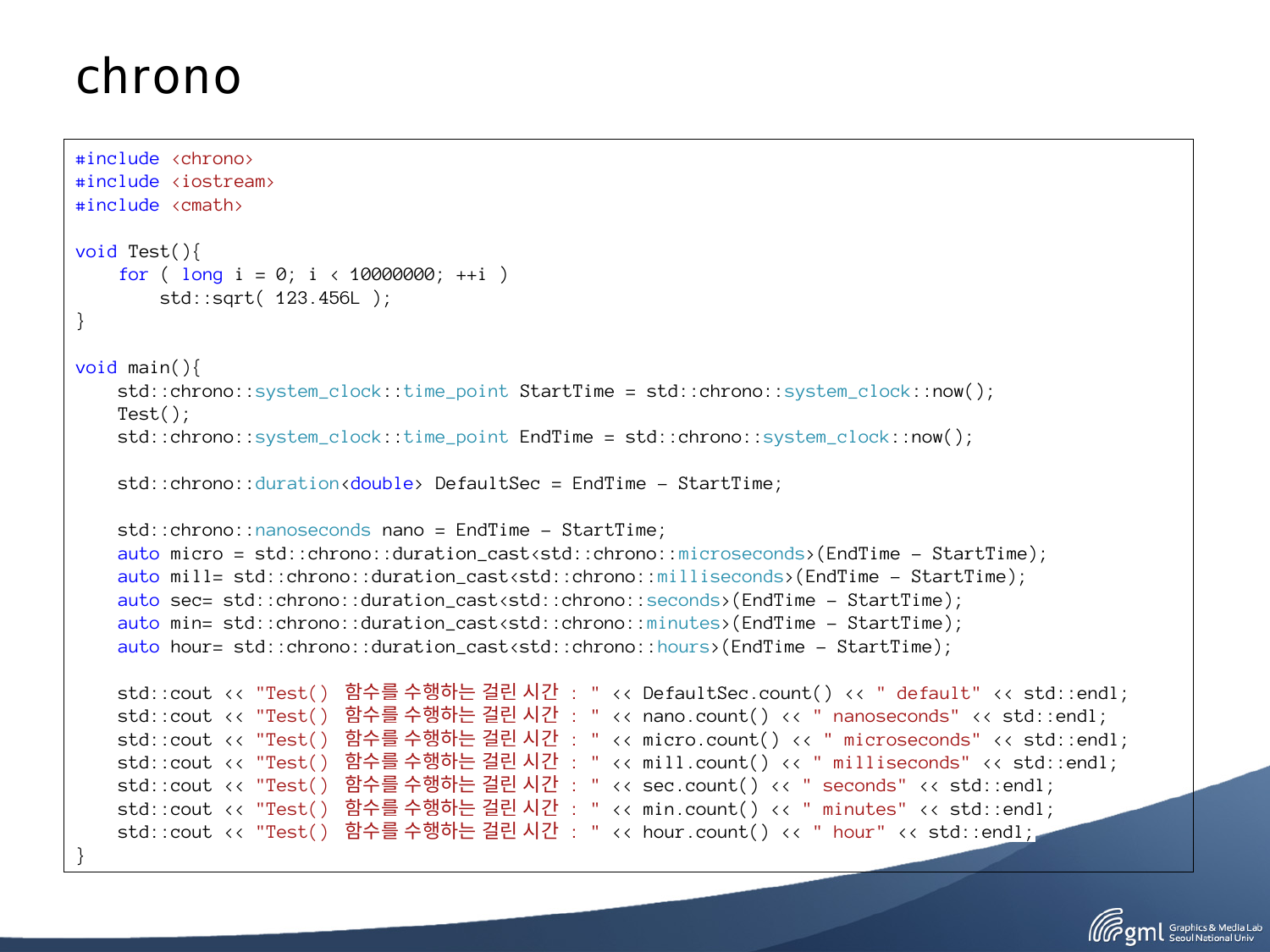

# chrono
#include <chrono>
#include <iostream>
#include <cmath>

void Test(){
    for ( long i = 0; i < 10000000; ++i )
        std::sqrt( 123.456L );
}

void main(){
    std::chrono::system_clock::time_point StartTime = std::chrono::system_clock::now();
    Test();
    std::chrono::system_clock::time_point EndTime = std::chrono::system_clock::now();

    std::chrono::duration<double> DefaultSec = EndTime - StartTime;

    std::chrono::nanoseconds nano = EndTime - StartTime;
    auto micro = std::chrono::duration_cast<std::chrono::microseconds>(EndTime - StartTime);
    auto mill= std::chrono::duration_cast<std::chrono::milliseconds>(EndTime - StartTime);
    auto sec= std::chrono::duration_cast<std::chrono::seconds>(EndTime - StartTime);
    auto min= std::chrono::duration_cast<std::chrono::minutes>(EndTime - StartTime);
    auto hour= std::chrono::duration_cast<std::chrono::hours>(EndTime - StartTime);

    std::cout << "Test() 함수를 수행하는 걸린 시간 : " << DefaultSec.count() << " default" << std::endl;
    std::cout << "Test() 함수를 수행하는 걸린 시간 : " << nano.count() << " nanoseconds" << std::endl;
    std::cout << "Test() 함수를 수행하는 걸린 시간 : " << micro.count() << " microseconds" << std::endl;
    std::cout << "Test() 함수를 수행하는 걸린 시간 : " << mill.count() << " milliseconds" << std::endl;
    std::cout << "Test() 함수를 수행하는 걸린 시간 : " << sec.count() << " seconds" << std::endl;
    std::cout << "Test() 함수를 수행하는 걸린 시간 : " << min.count() << " minutes" << std::endl;
    std::cout << "Test() 함수를 수행하는 걸린 시간 : " << hour.count() << " hour" << std::endl;
}